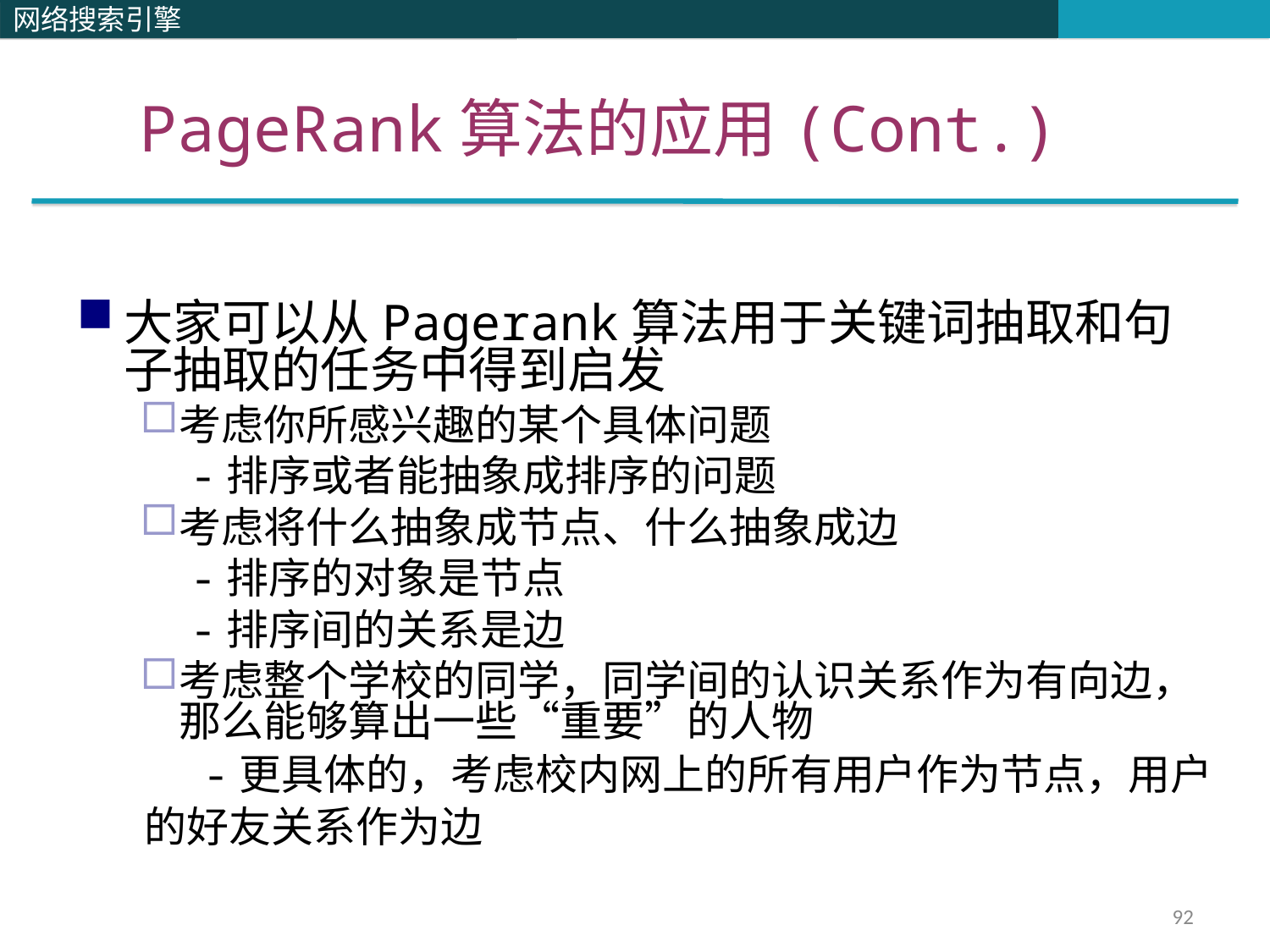

PageRank算法的应用(Cont.)
大家可以从Pagerank算法用于关键词抽取和句子抽取的任务中得到启发
考虑你所感兴趣的某个具体问题
  -排序或者能抽象成排序的问题
考虑将什么抽象成节点、什么抽象成边
  -排序的对象是节点
  -排序间的关系是边
考虑整个学校的同学，同学间的认识关系作为有向边，那么能够算出一些“重要”的人物
     -更具体的，考虑校内网上的所有用户作为节点，用户
      的好友关系作为边
92